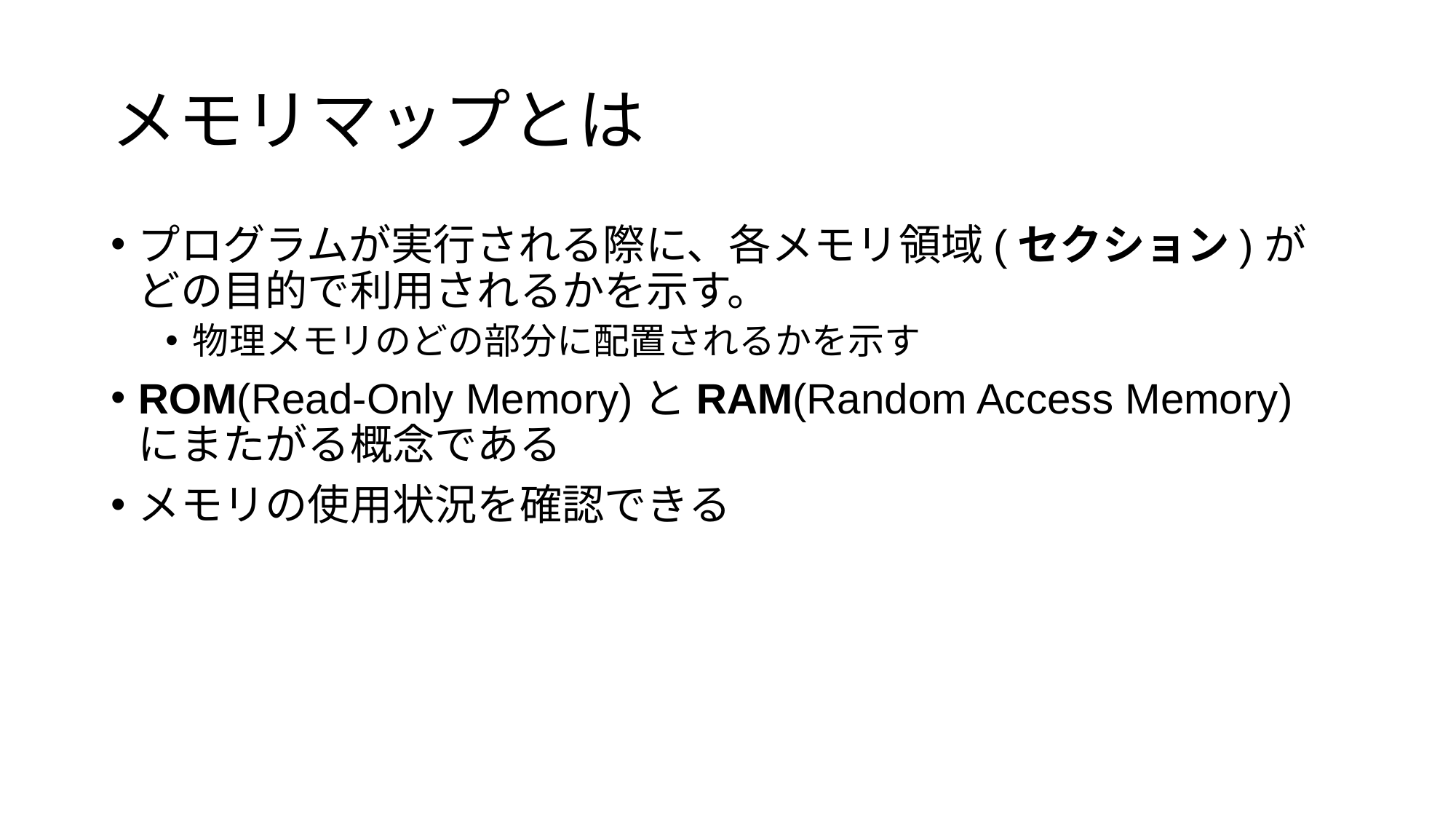

# メモリマップとは
プログラムが実行される際に、各メモリ領域(セクション)がどの目的で利用されるかを示す。
物理メモリのどの部分に配置されるかを示す
ROM(Read-Only Memory)とRAM(Random Access Memory)にまたがる概念である
メモリの使用状況を確認できる